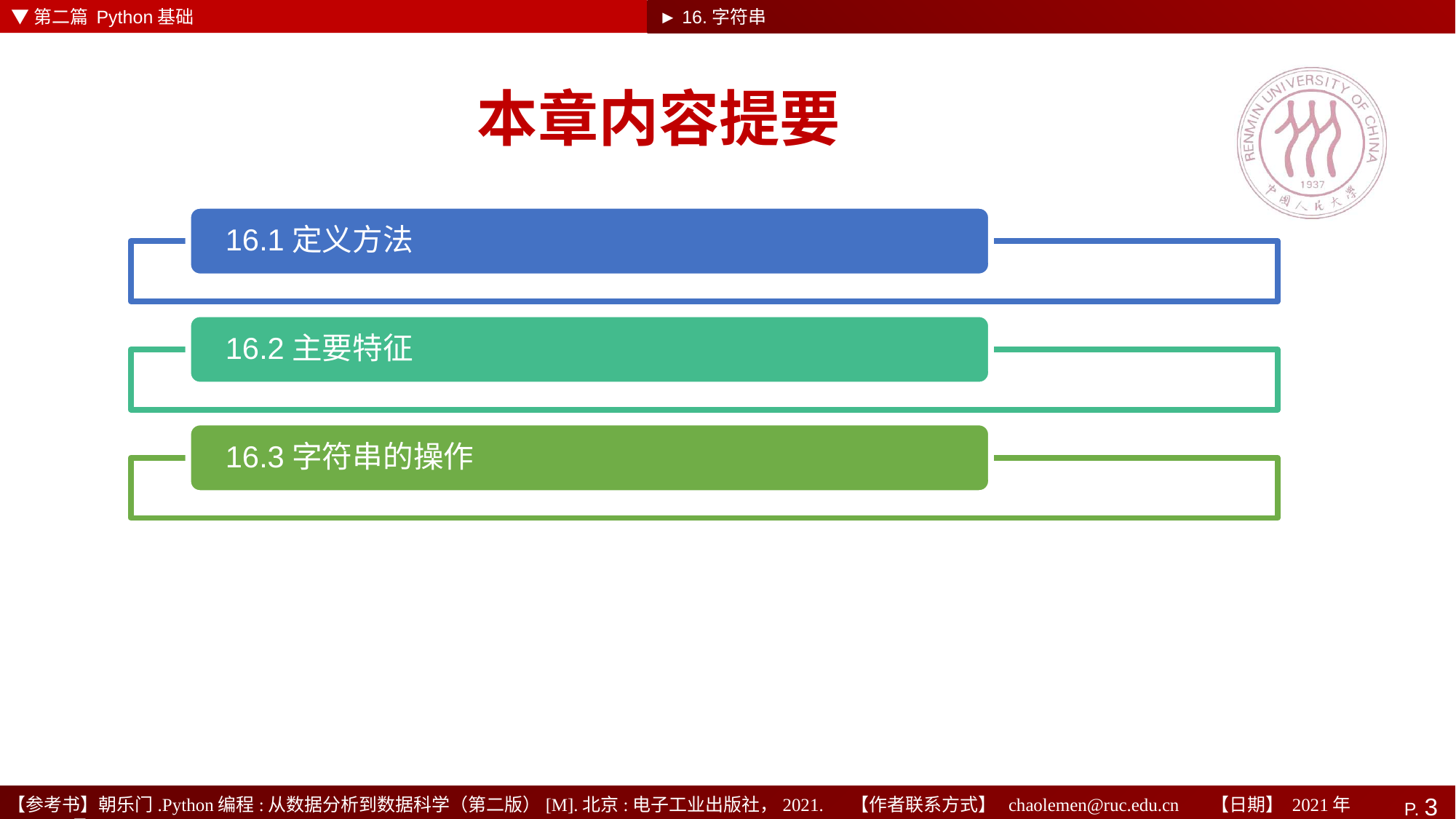

▼第二篇 Python基础
► 16.字符串
# 本章内容提要
16.1定义方法
16.2主要特征
16.3字符串的操作